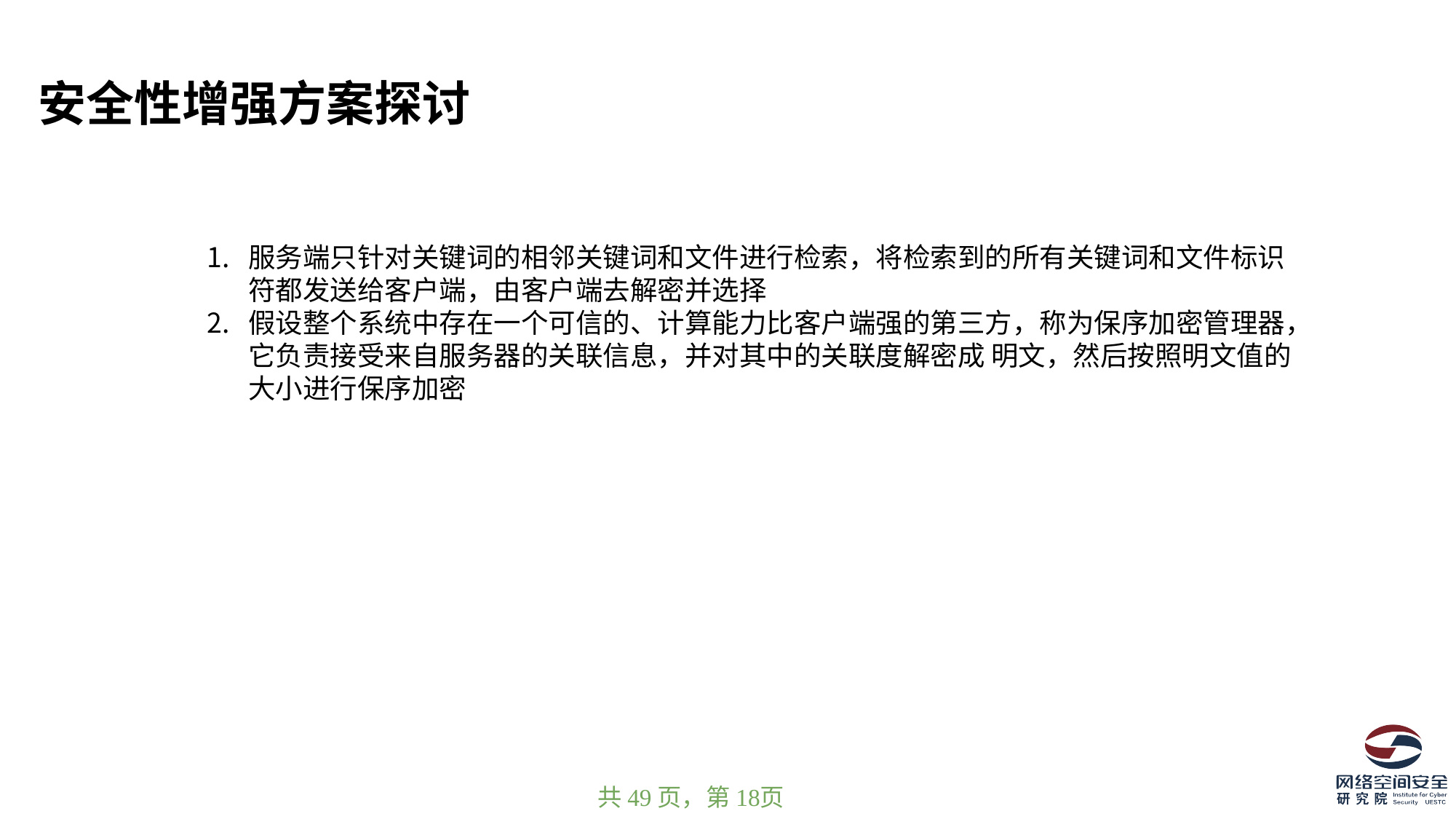

安全性增强方案探讨

服务端只针对关键词的相邻关键词和文件进行检索，将检索到的所有关键词和文件标识符都发送给客户端，由客户端去解密并选择
假设整个系统中存在一个可信的、计算能力比客户端强的第三方，称为保序加密管理器，它负责接受来自服务器的关联信息，并对其中的关联度解密成 明文，然后按照明文值的大小进行保序加密

共49页，第18页